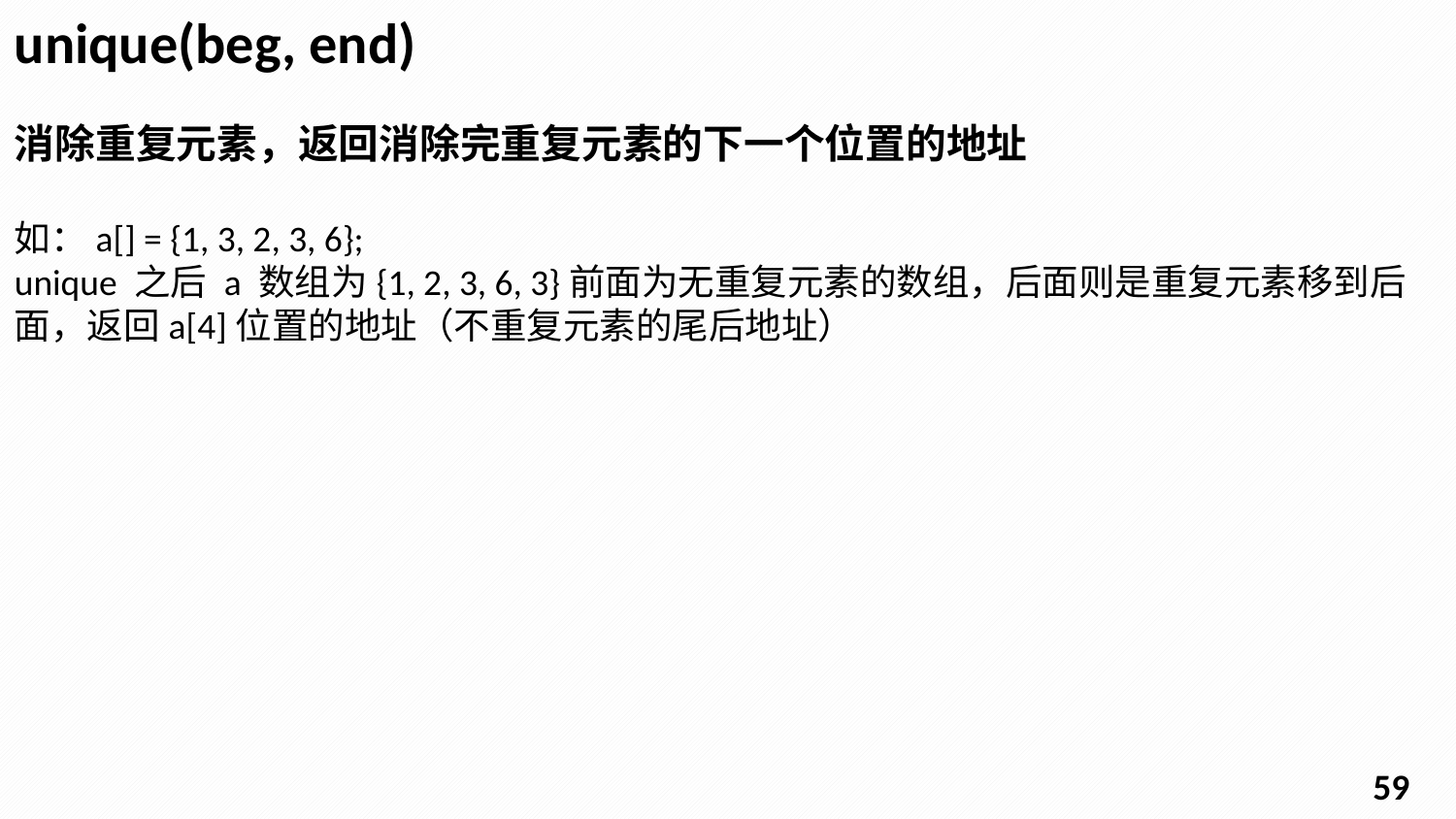

unique(beg, end)
消除重复元素，返回消除完重复元素的下一个位置的地址

如：a[] = {1, 3, 2, 3, 6};
unique 之后 a 数组为{1, 2, 3, 6, 3}前面为无重复元素的数组，后面则是重复元素移到后面，返回a[4]位置的地址（不重复元素的尾后地址）
59